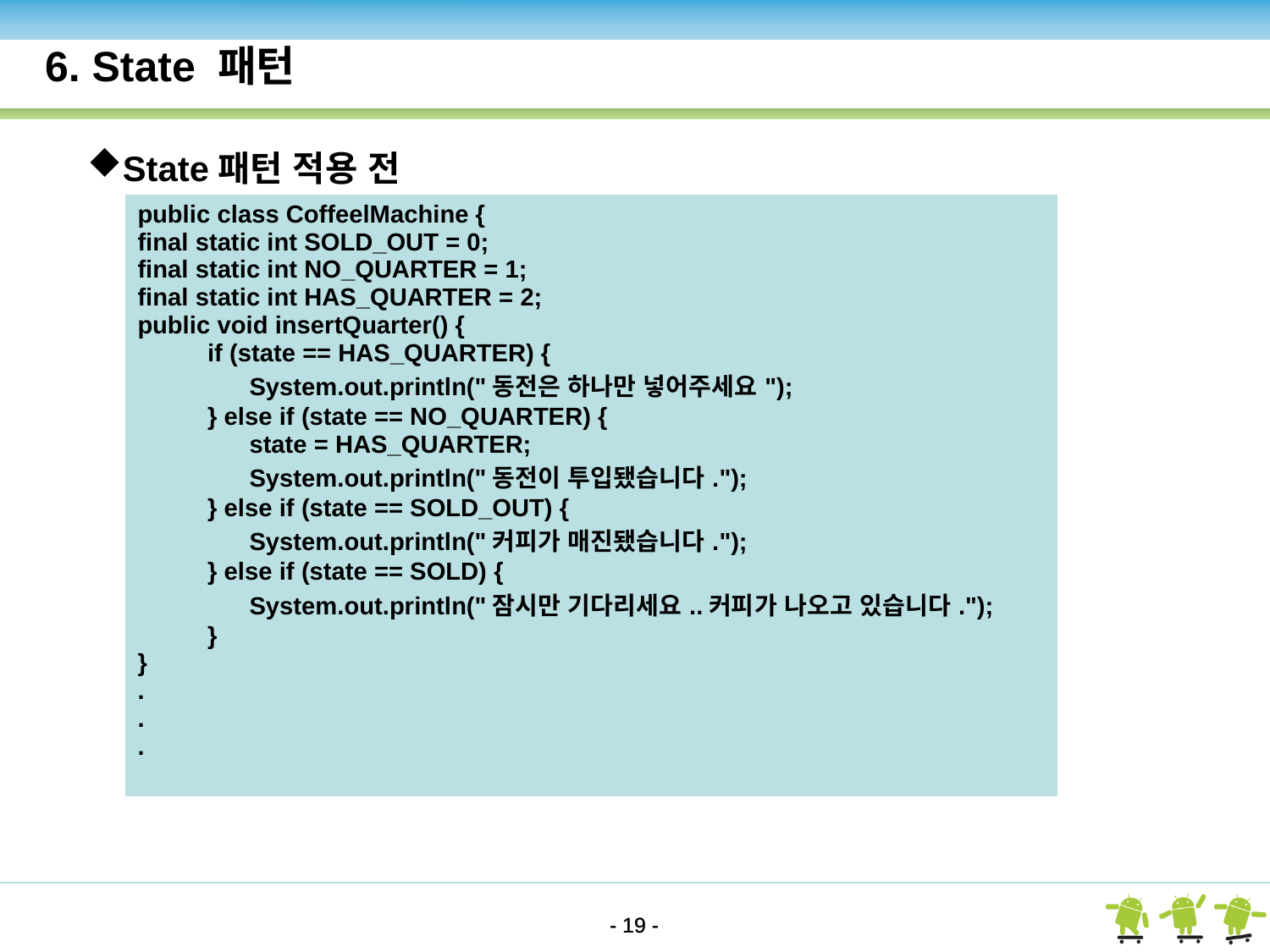

6. State 패턴
State패턴 적용 전
| public class CoffeelMachine { final static int SOLD\_OUT = 0; final static int NO\_QUARTER = 1; final static int HAS\_QUARTER = 2; public void insertQuarter() { if (state == HAS\_QUARTER) { System.out.println("동전은 하나만 넣어주세요"); } else if (state == NO\_QUARTER) { state = HAS\_QUARTER; System.out.println("동전이 투입됐습니다."); } else if (state == SOLD\_OUT) { System.out.println("커피가 매진됐습니다."); } else if (state == SOLD) { System.out.println("잠시만 기다리세요..커피가 나오고 있습니다."); } } . . . |
| --- |
- 19 -
- 19 -